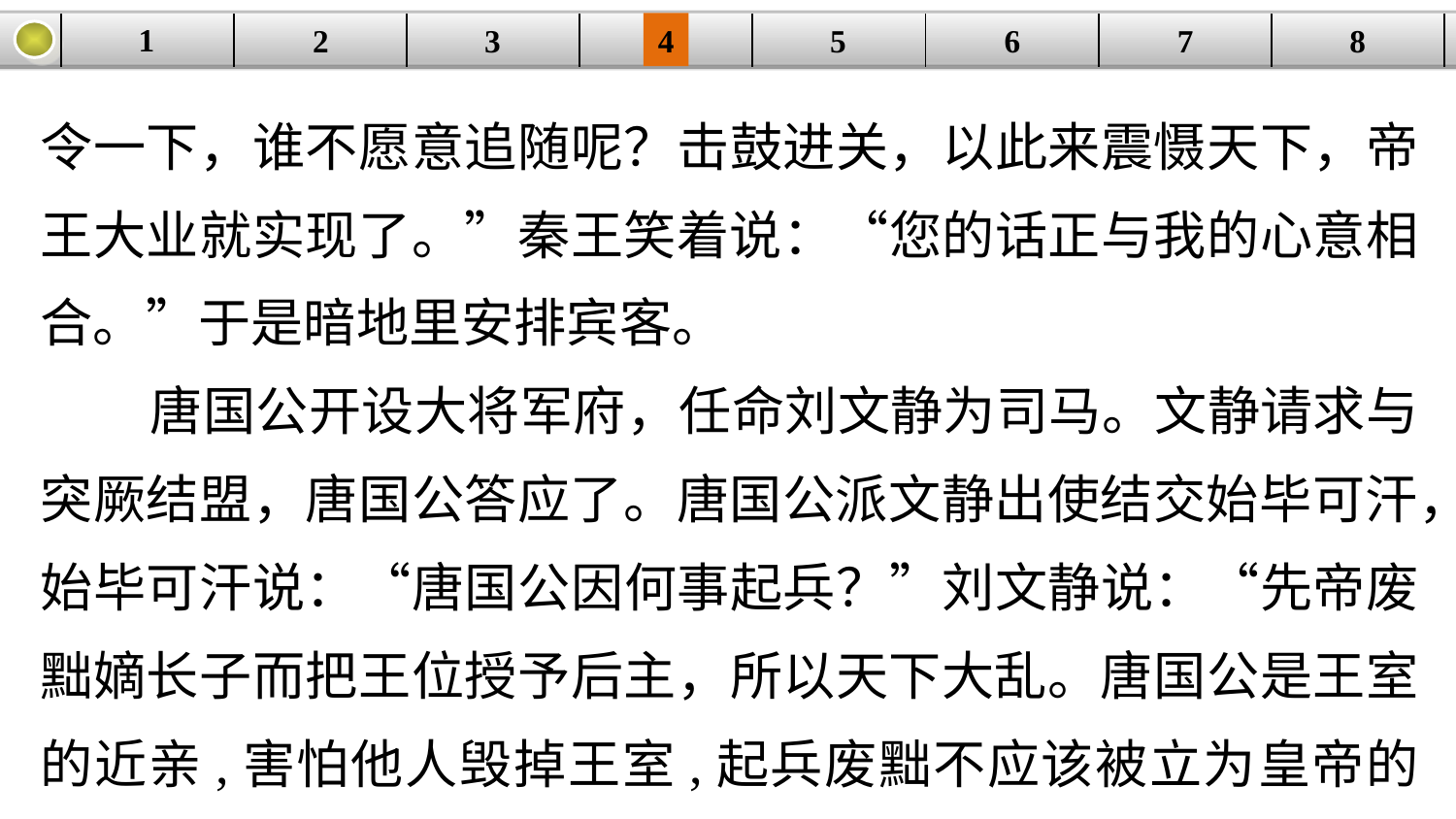

1
3
4
5
6
8
2
|  |  |  |  |  |  |  |  |
| --- | --- | --- | --- | --- | --- | --- | --- |
7

令一下，谁不愿意追随呢？击鼓进关，以此来震慑天下，帝王大业就实现了。”秦王笑着说：“您的话正与我的心意相合。”于是暗地里安排宾客。
        唐国公开设大将军府，任命刘文静为司马。文静请求与突厥结盟，唐国公答应了。唐国公派文静出使结交始毕可汗，始毕可汗说：“唐国公因何事起兵？”刘文静说：“先帝废黜嫡长子而把王位授予后主，所以天下大乱。唐国公是王室的近亲,害怕他人毁掉王室,起兵废黜不应该被立为皇帝的人。